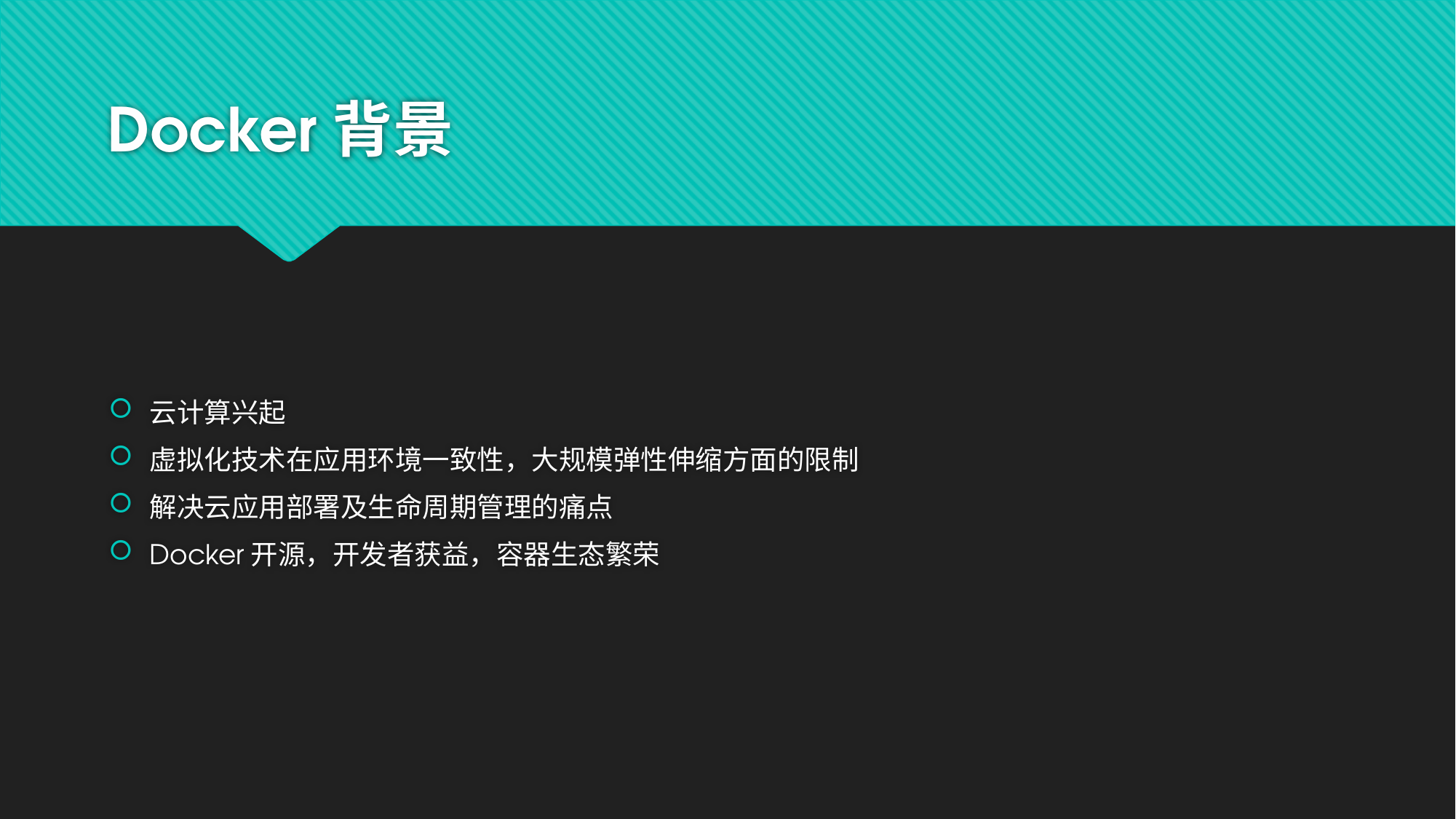

# Docker背景
云计算兴起
虚拟化技术在应用环境一致性，大规模弹性伸缩方面的限制
解决云应用部署及生命周期管理的痛点
Docker开源，开发者获益，容器生态繁荣